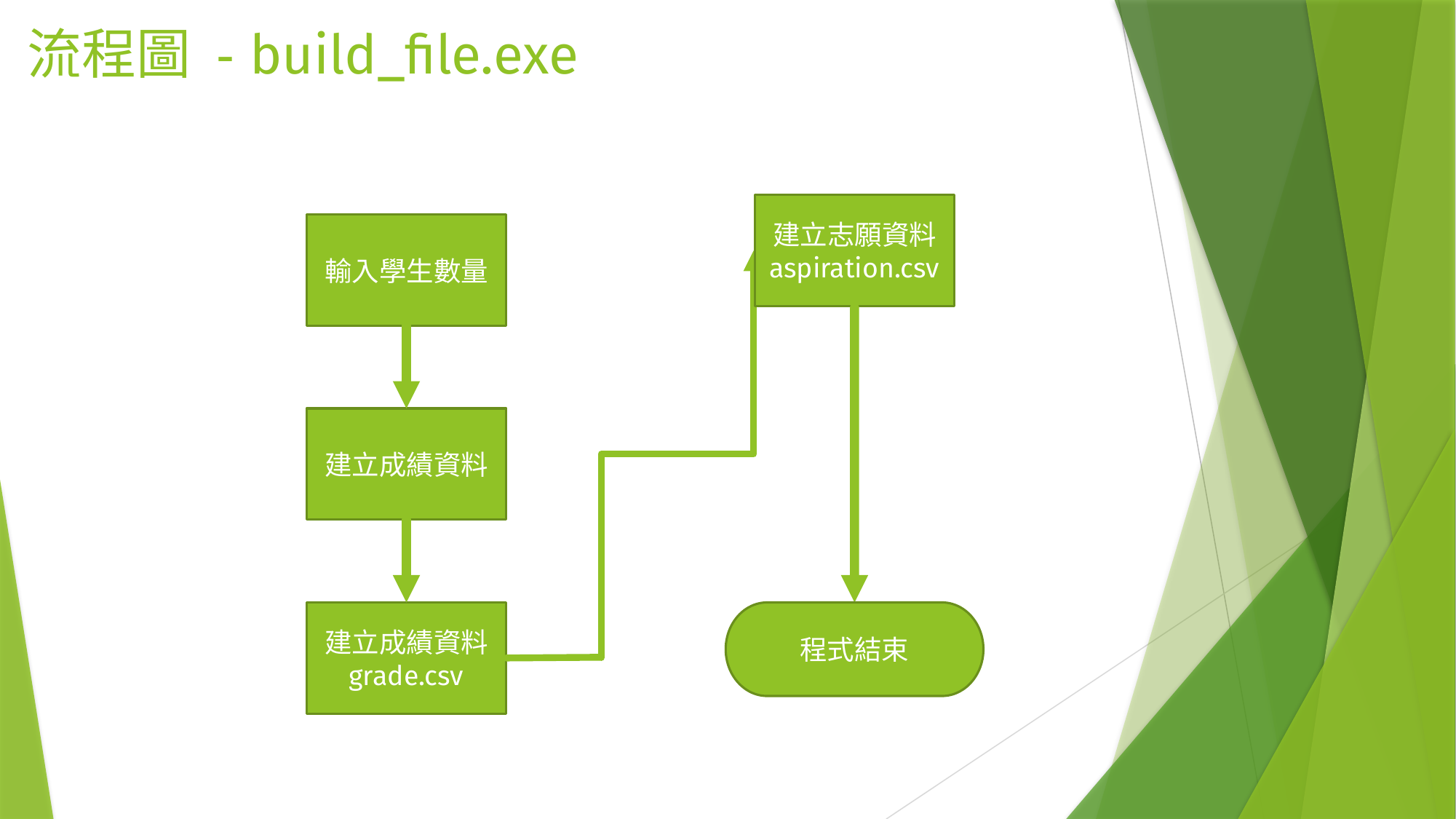

# 流程圖 - build_file.exe
建立志願資料
aspiration.csv
輸入學生數量
建立成績資料
建立成績資料
grade.csv
程式結束